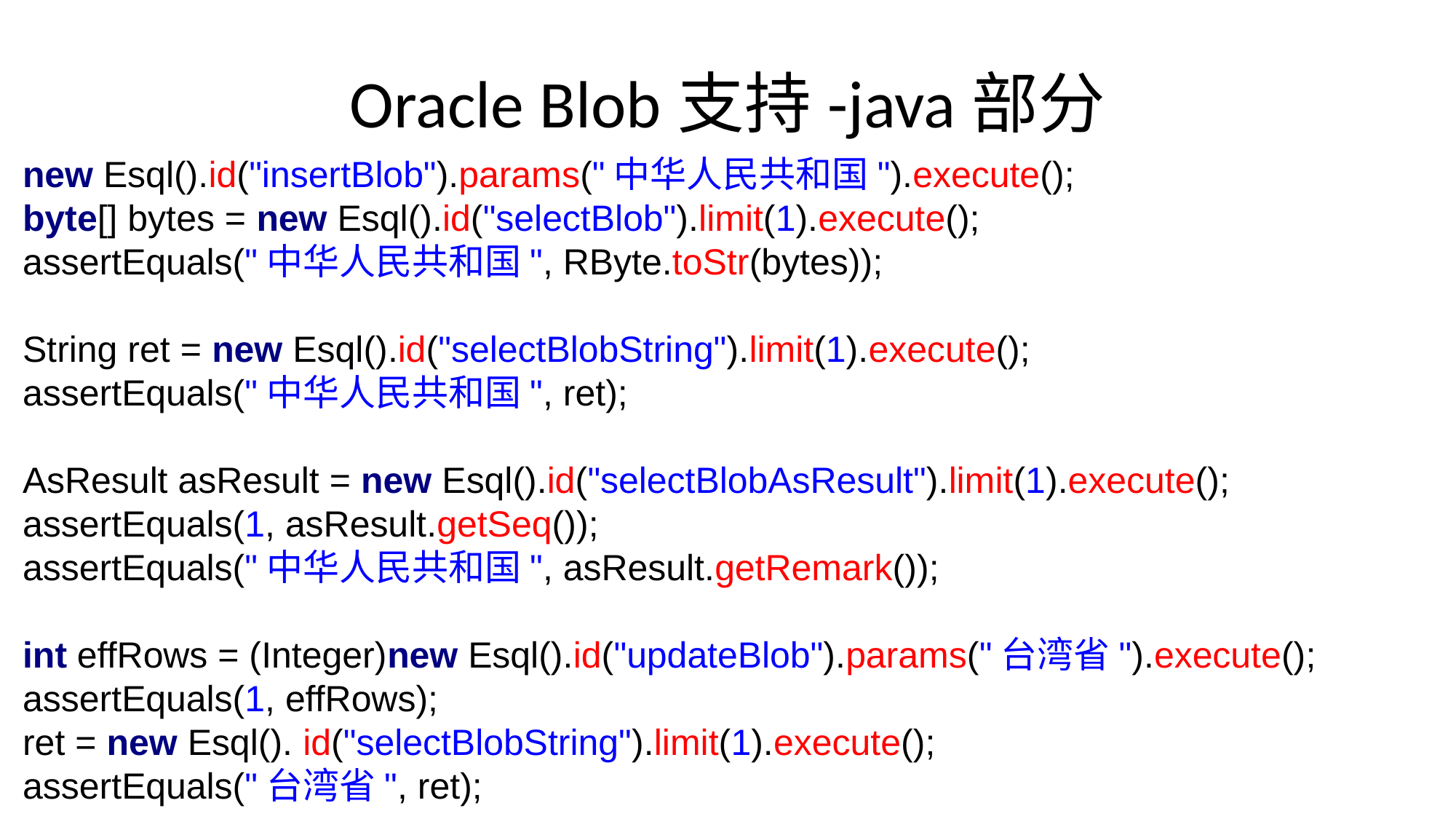

# Oracle Blob支持-java部分
new Esql().id("insertBlob").params("中华人民共和国").execute();
byte[] bytes = new Esql().id("selectBlob").limit(1).execute();
assertEquals("中华人民共和国", RByte.toStr(bytes));
String ret = new Esql().id("selectBlobString").limit(1).execute();
assertEquals("中华人民共和国", ret);
AsResult asResult = new Esql().id("selectBlobAsResult").limit(1).execute();
assertEquals(1, asResult.getSeq());
assertEquals("中华人民共和国", asResult.getRemark());
int effRows = (Integer)new Esql().id("updateBlob").params("台湾省").execute();
assertEquals(1, effRows);
ret = new Esql(). id("selectBlobString").limit(1).execute();
assertEquals("台湾省", ret);